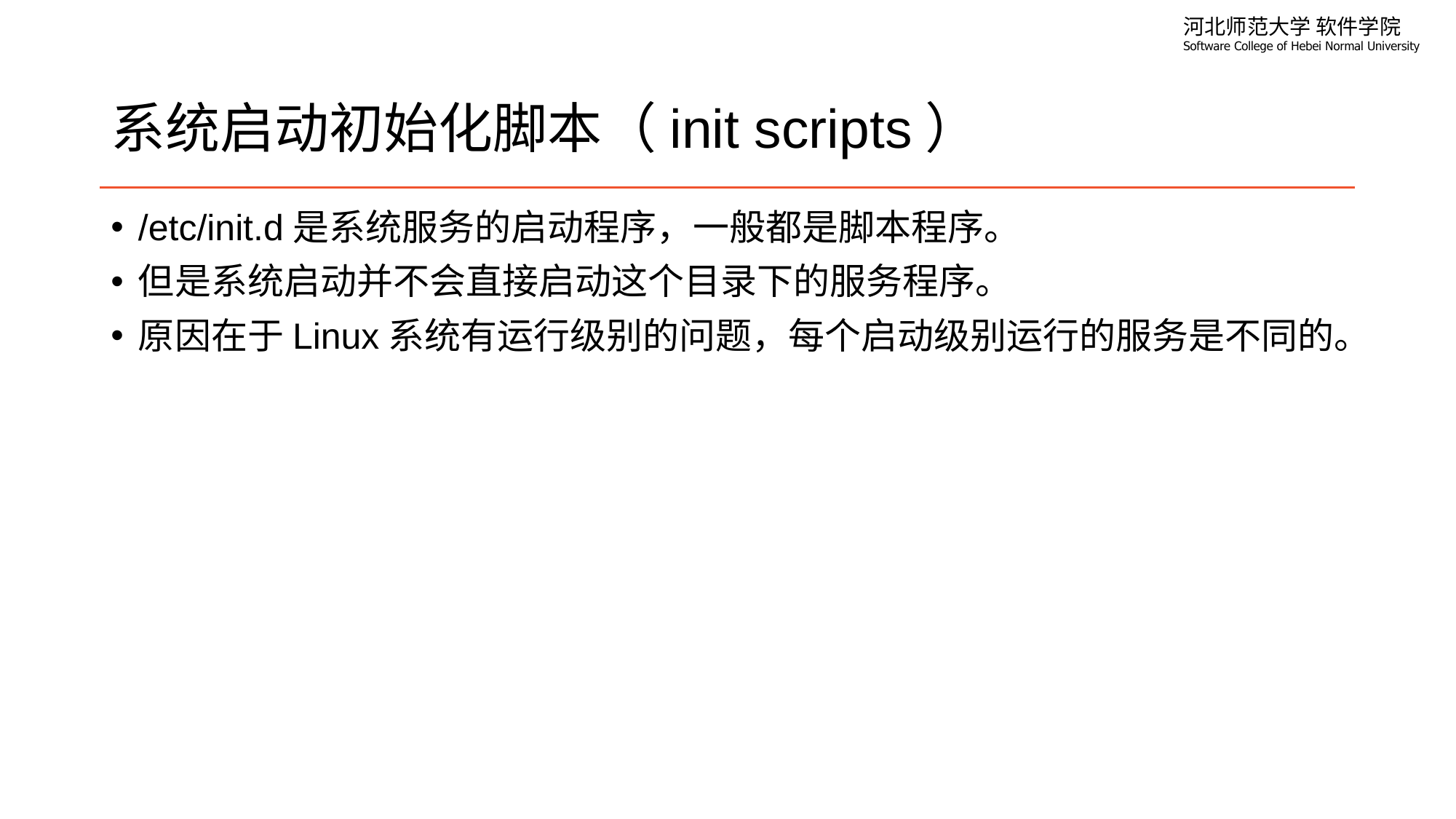

# 系统启动初始化脚本（init scripts）
/etc/init.d是系统服务的启动程序，一般都是脚本程序。
但是系统启动并不会直接启动这个目录下的服务程序。
原因在于Linux系统有运行级别的问题，每个启动级别运行的服务是不同的。